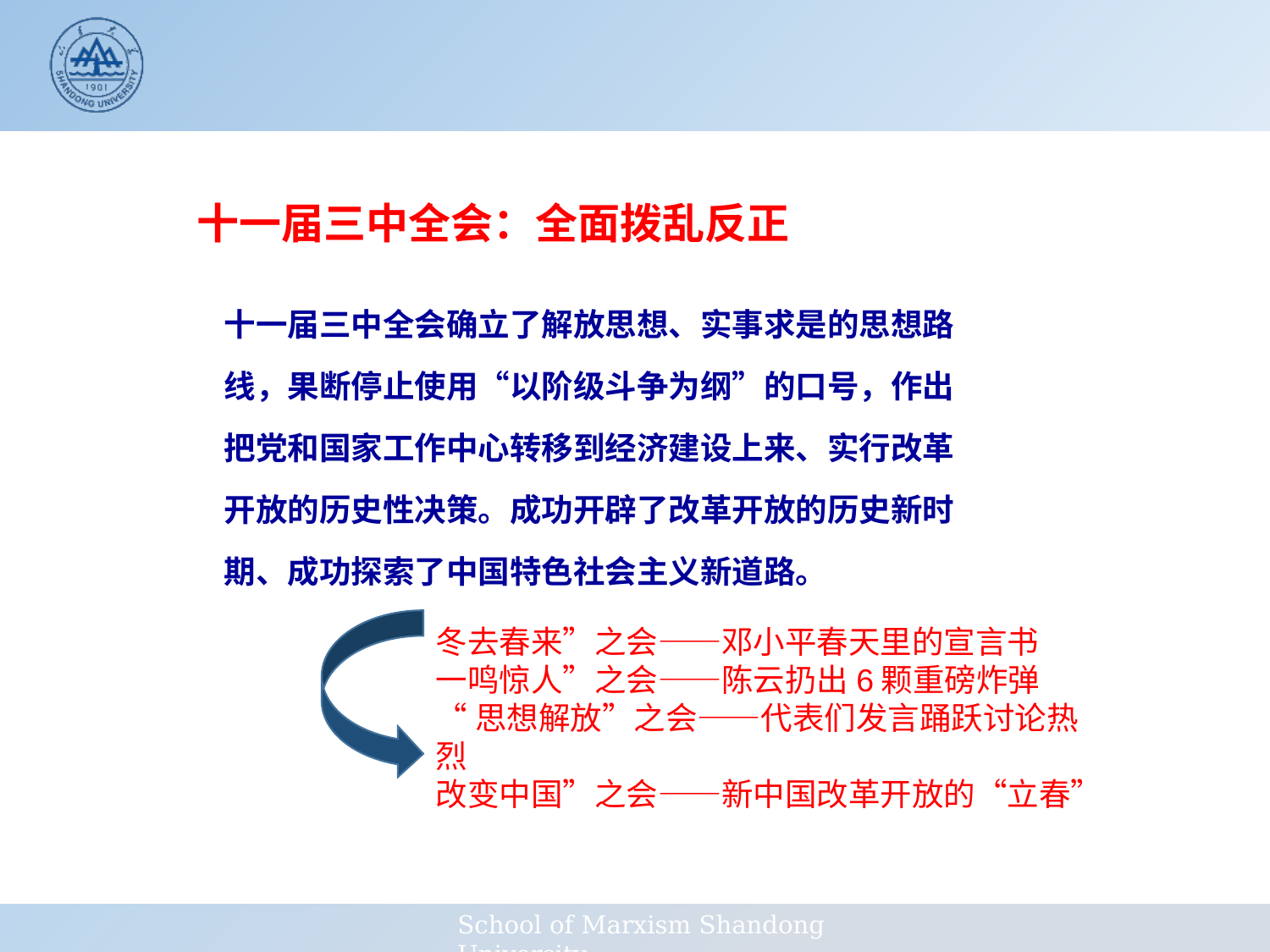

十一届三中全会：全面拨乱反正
十一届三中全会确立了解放思想、实事求是的思想路线，果断停止使用“以阶级斗争为纲”的口号，作出把党和国家工作中心转移到经济建设上来、实行改革开放的历史性决策。成功开辟了改革开放的历史新时期、成功探索了中国特色社会主义新道路。

冬去春来”之会——邓小平春天里的宣言书
一鸣惊人”之会——陈云扔出6颗重磅炸弹
“思想解放”之会——代表们发言踊跃讨论热烈
改变中国”之会——新中国改革开放的“立春”